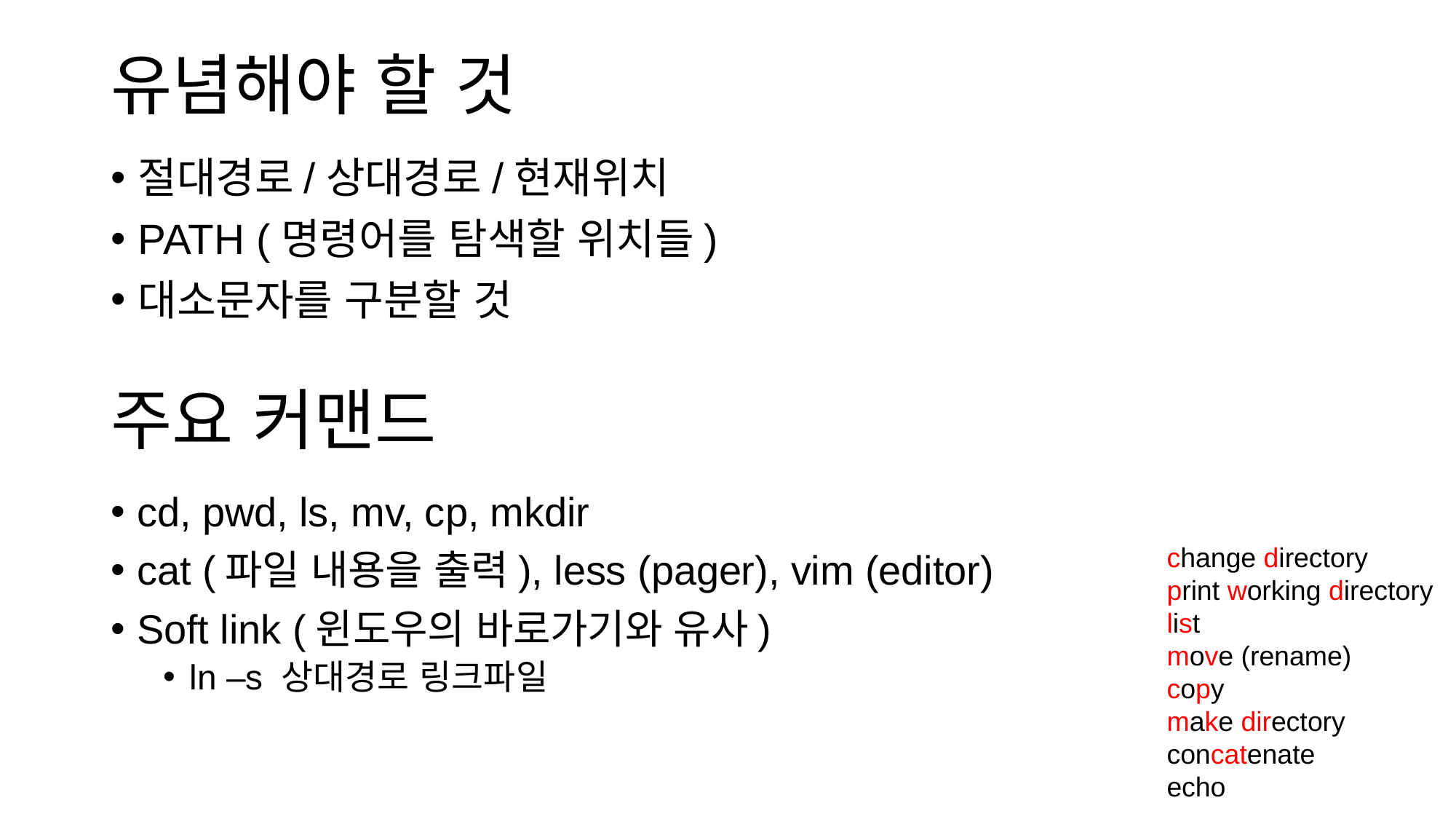

# 유념해야 할 것
절대경로/상대경로/현재위치
PATH (명령어를 탐색할 위치들)
대소문자를 구분할 것

주요 커맨드
cd, pwd, ls, mv, cp, mkdir
cat (파일 내용을 출력), less (pager), vim (editor)
Soft link (윈도우의 바로가기와 유사)
ln –s 상대경로 링크파일
change directory
print working directory
list
move (rename)
copy
make directory
concatenate
echo